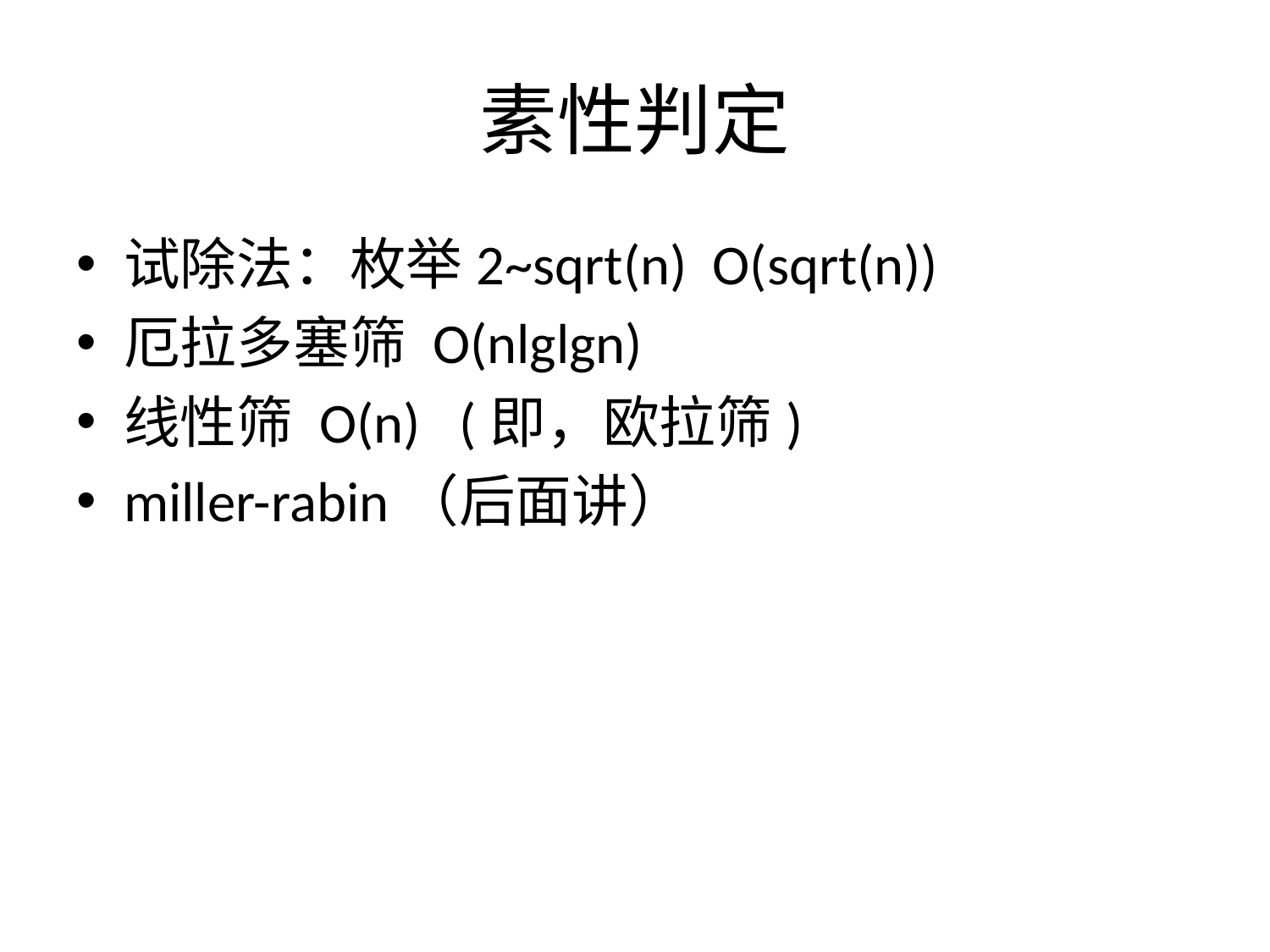

# 素性判定
试除法：枚举2~sqrt(n)  O(sqrt(n))
厄拉多塞筛 O(nlglgn)
线性筛 O(n)   (即，欧拉筛)
miller-rabin（后面讲）